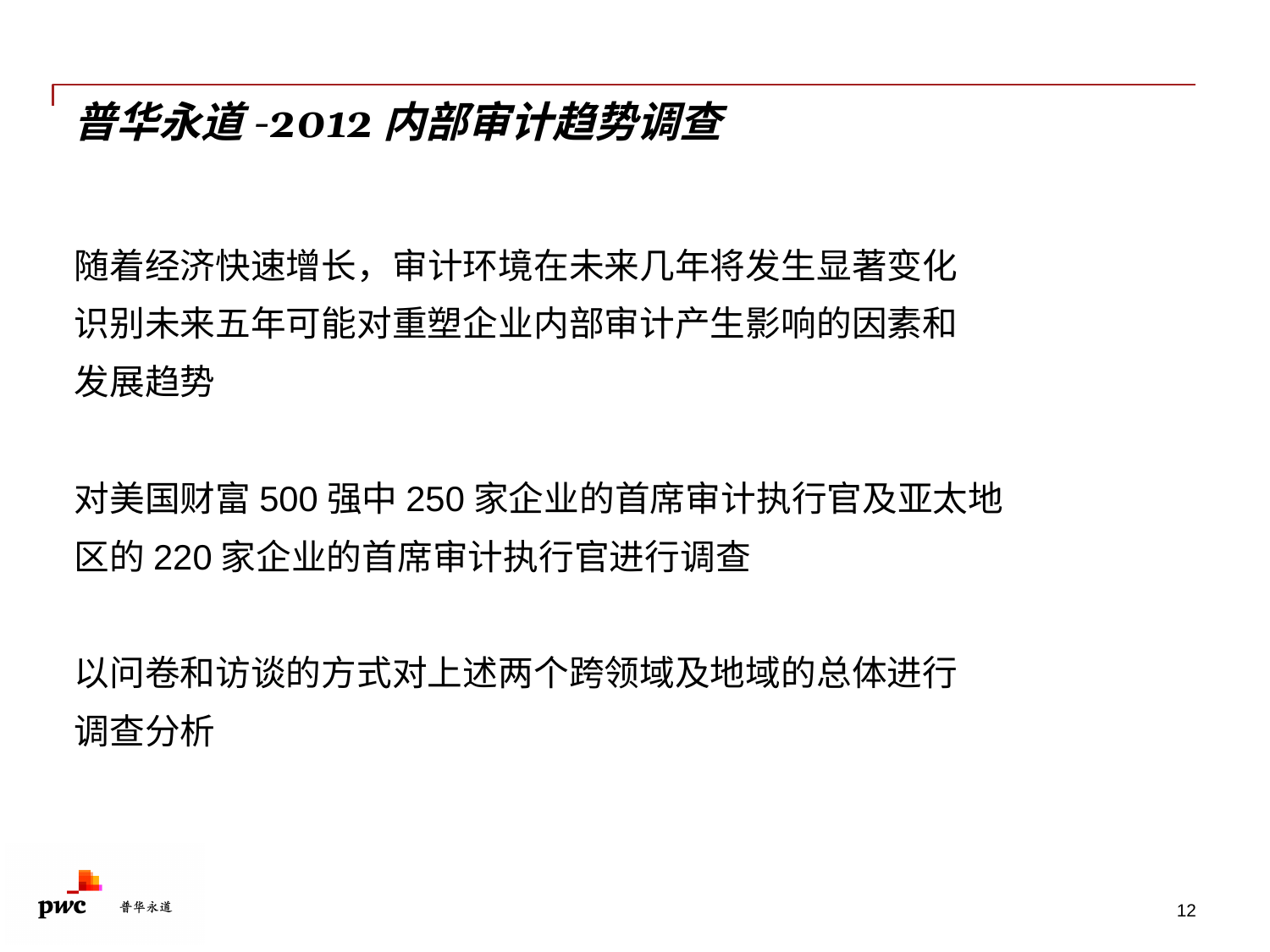

# 普华永道-2012内部审计趋势调查
随着经济快速增长，审计环境在未来几年将发生显著变化
识别未来五年可能对重塑企业内部审计产生影响的因素和
发展趋势

对美国财富500强中250家企业的首席审计执行官及亚太地
区的220家企业的首席审计执行官进行调查

以问卷和访谈的方式对上述两个跨领域及地域的总体进行
调查分析
12